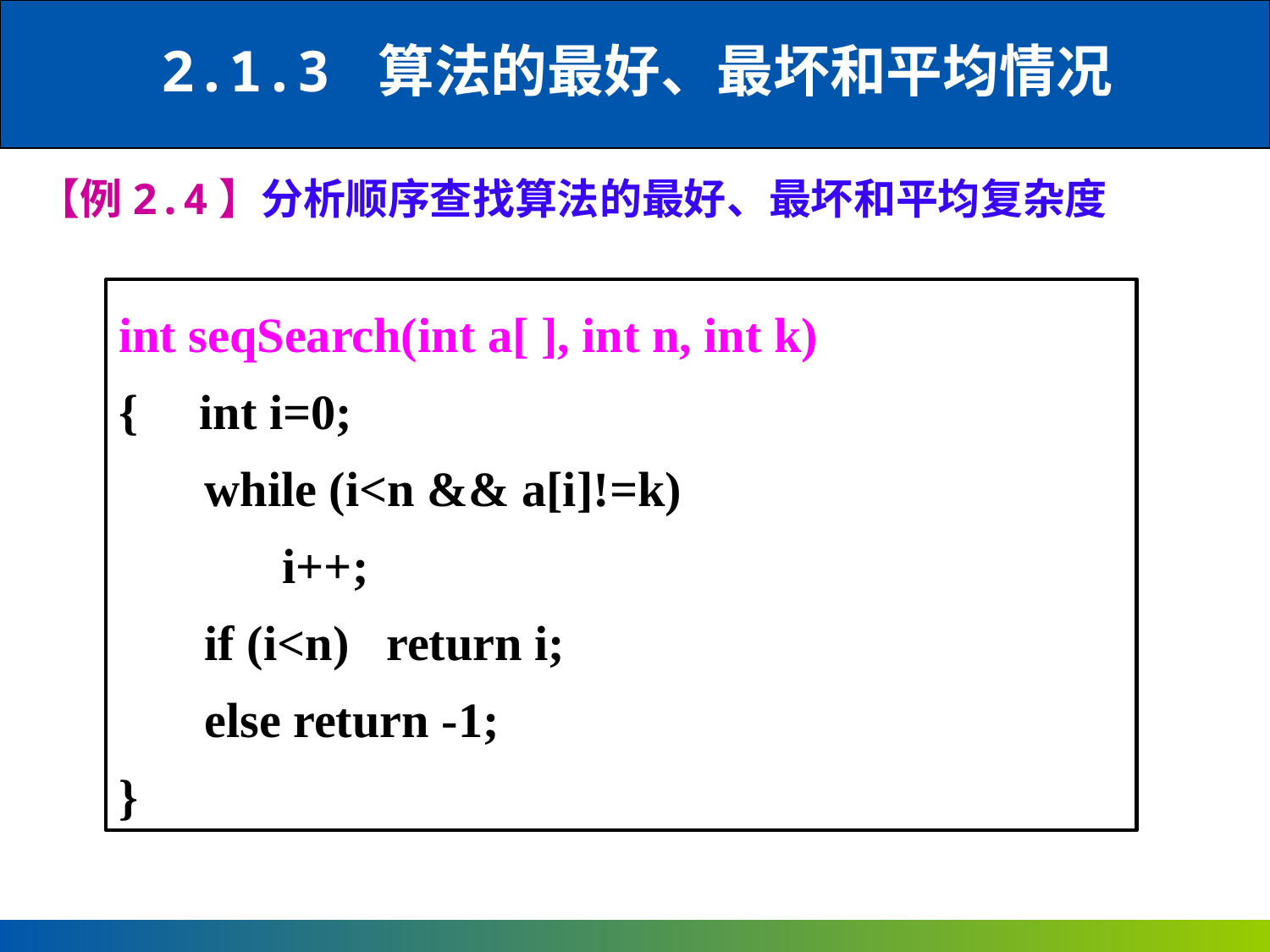

2.1.3 算法的最好、最坏和平均情况
【例2.4】分析顺序查找算法的最好、最坏和平均复杂度
int seqSearch(int a[ ], int n, int k)
{     int i=0;
       while (i<n && a[i]!=k)
	   i++;
       if (i<n)   return i;
       else return -1;
}